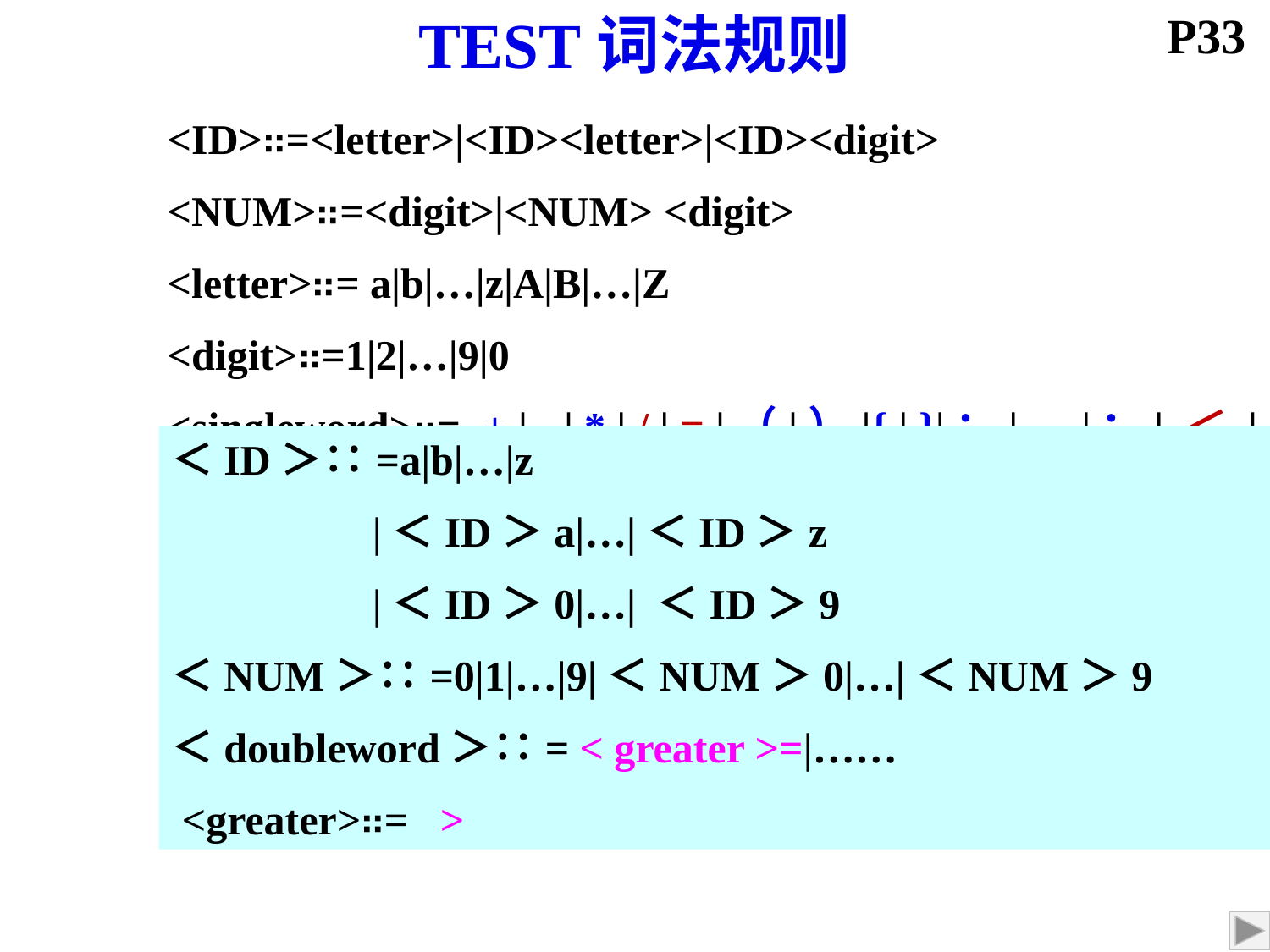

# TEST词法规则
P33
P33
<ID>∷=<letter>|<ID><letter>|<ID><digit>
<NUM>∷=<digit>|<NUM> <digit>
<letter>∷= a|b|…|z|A|B|…|Z
<digit>∷=1|2|…|9|0
<singleword>∷=  + | - | * | / | = |（|）|{ | }|：|，|；| ＜ | ＞| !
<doubleword>∷= ＞= |＜= | != | ==
<commend_first>∷=  /*
<commend_last>∷=  */
＜ID＞∷=a|b|…|z
	       |＜ID＞a|…|＜ID＞z
                   |＜ID＞0|…| ＜ID＞9
＜NUM＞∷=0|1|…|9|＜NUM＞0|…|＜NUM＞9
＜doubleword＞∷= < greater >=|……
 <greater>∷=   >